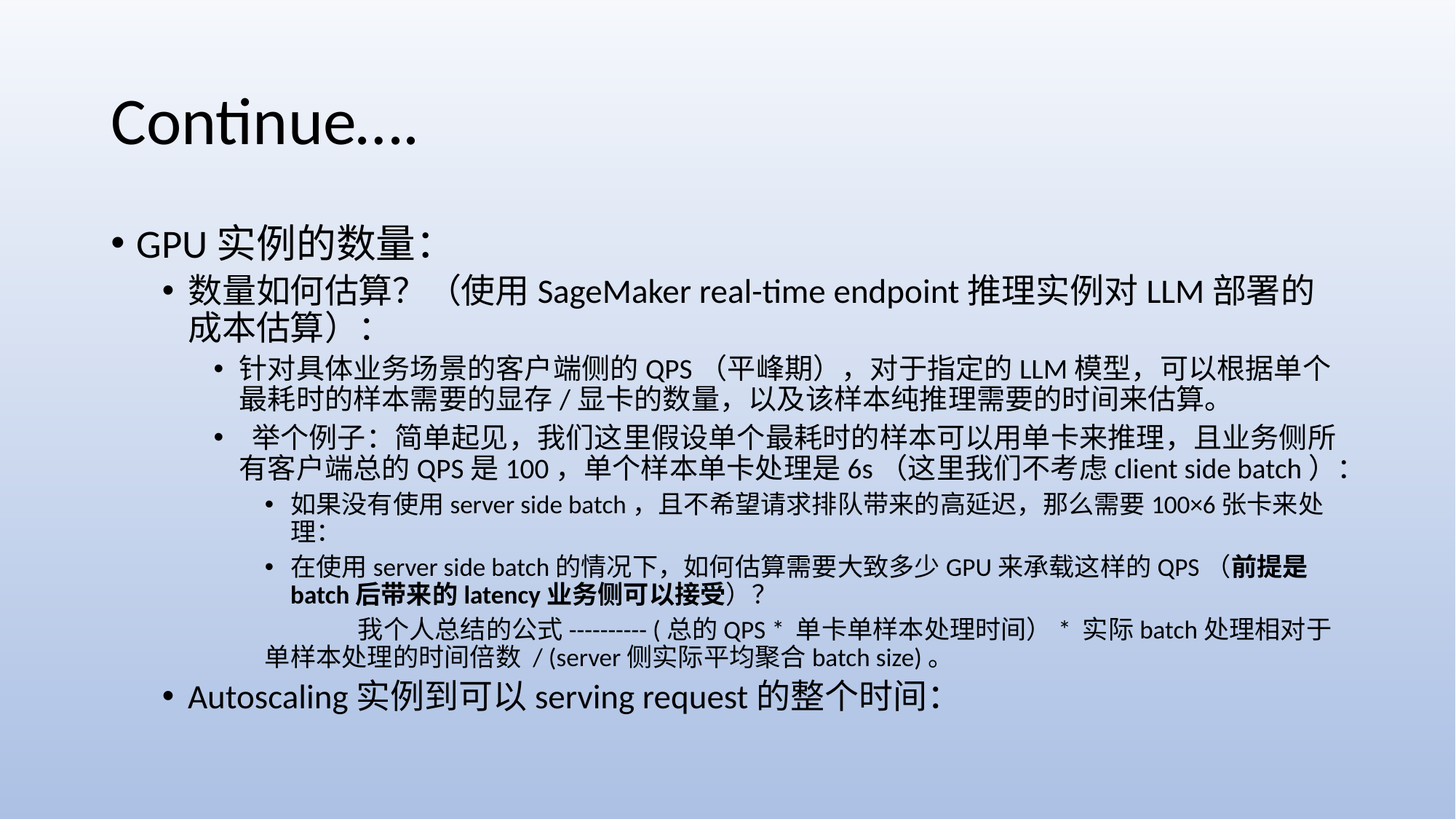

# Continue….
GPU实例的数量：
数量如何估算？（使用SageMaker real-time endpoint推理实例对LLM部署的成本估算）：
针对具体业务场景的客户端侧的QPS（平峰期），对于指定的LLM模型，可以根据单个最耗时的样本需要的显存/显卡的数量，以及该样本纯推理需要的时间来估算。
 举个例子：简单起见，我们这里假设单个最耗时的样本可以用单卡来推理，且业务侧所有客户端总的QPS是100，单个样本单卡处理是6s（这里我们不考虑client side batch）：
如果没有使用server side batch，且不希望请求排队带来的高延迟，那么需要100×6张卡来处理：
在使用server side batch的情况下，如何估算需要大致多少GPU来承载这样的QPS（前提是batch后带来的latency业务侧可以接受）？
	               我个人总结的公式---------- (总的QPS * 单卡单样本处理时间）* 实际batch处理相对于单样本处理的时间倍数 / (server侧实际平均聚合batch size)。
Autoscaling实例到可以serving request的整个时间：